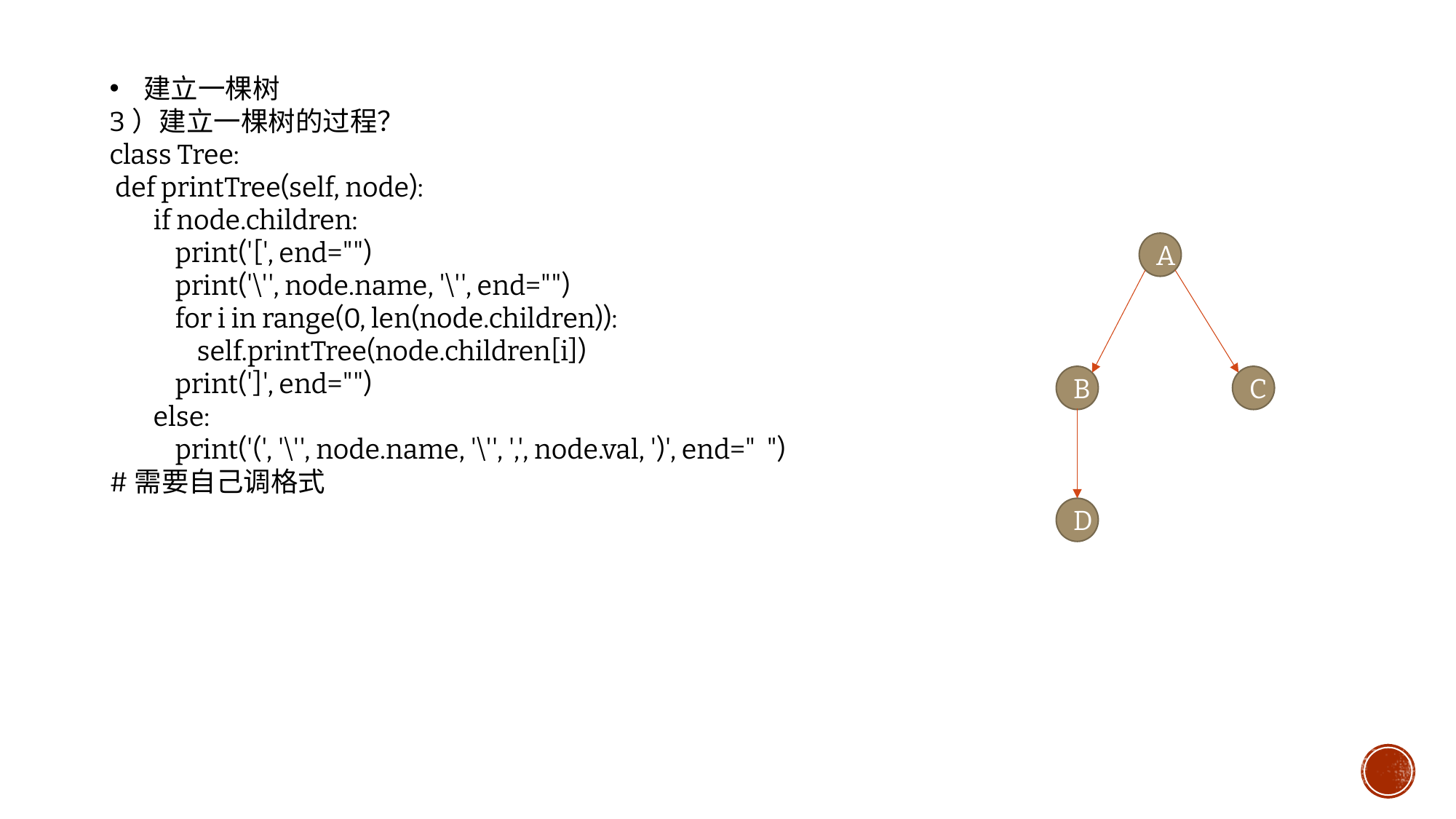

建立一棵树
3）建立一棵树的过程？
class Tree:
 def printTree(self, node):
        if node.children:
            print('[', end="")
            print('\'', node.name, '\'', end="")
            for i in range(0, len(node.children)):
                self.printTree(node.children[i])
            print(']', end="")
        else:
            print('(', '\'', node.name, '\'', ',', node.val, ')', end="  ")
#需要自己调格式

A
B
C
D